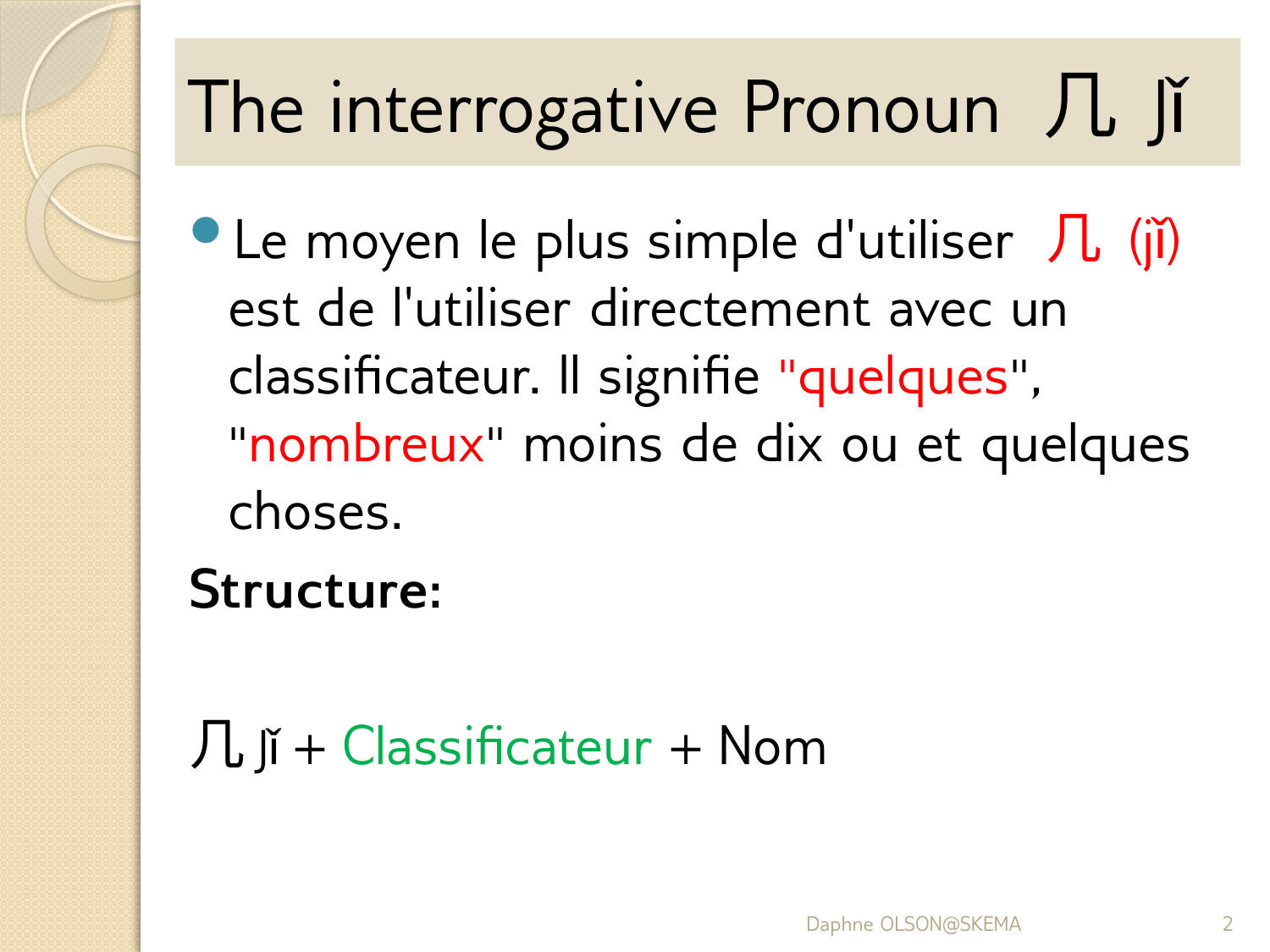

# The interrogative Pronoun 几 Jǐ
Le moyen le plus simple d'utiliser 几 (jǐ) est de l'utiliser directement avec un classificateur. Il signifie "quelques", "nombreux" moins de dix ou et quelques choses.
Structure:

几Jǐ + Classificateur + Nom

Daphne OLSON@SKEMA
2